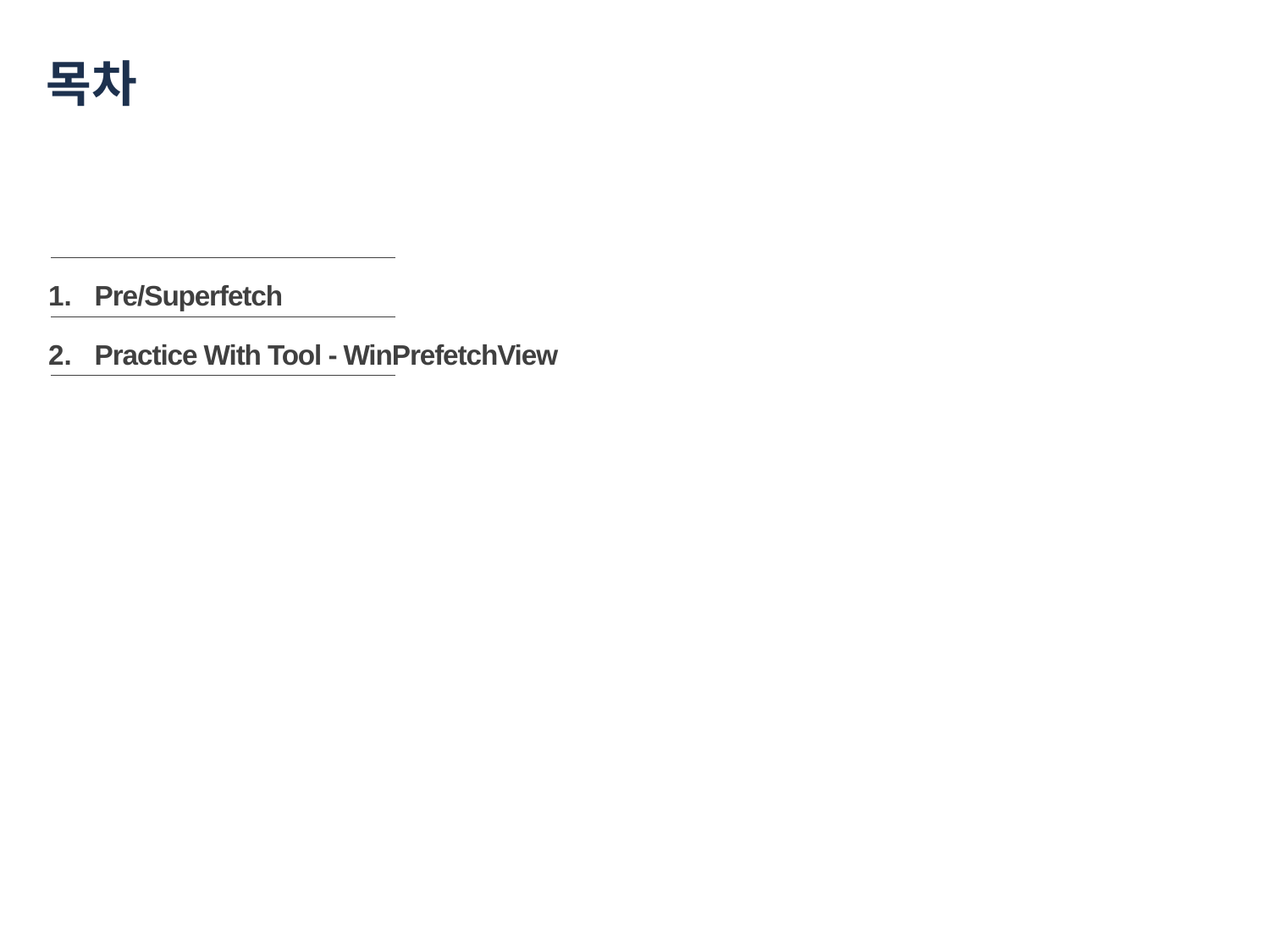

# 목차
Pre/Superfetch
Practice With Tool - WinPrefetchView